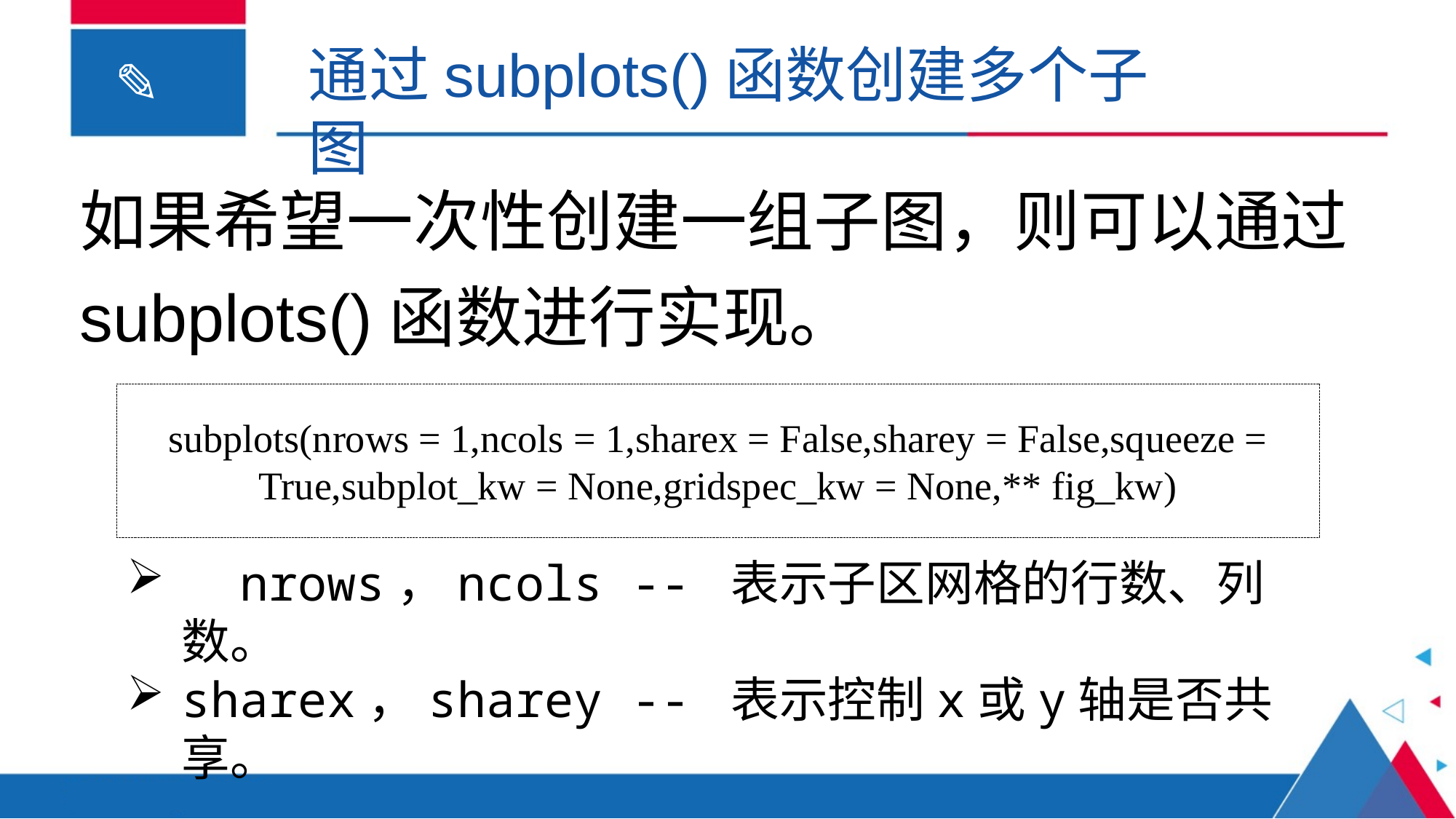

通过subplots()函数创建多个子图
如果希望一次性创建一组子图，则可以通过subplots()函数进行实现。

subplots(nrows = 1,ncols = 1,sharex = False,sharey = False,squeeze = True,subplot_kw = None,gridspec_kw = None,** fig_kw)
  nrows，ncols -- 表示子区网格的行数、列数。
sharex，sharey -- 表示控制x或y轴是否共享。